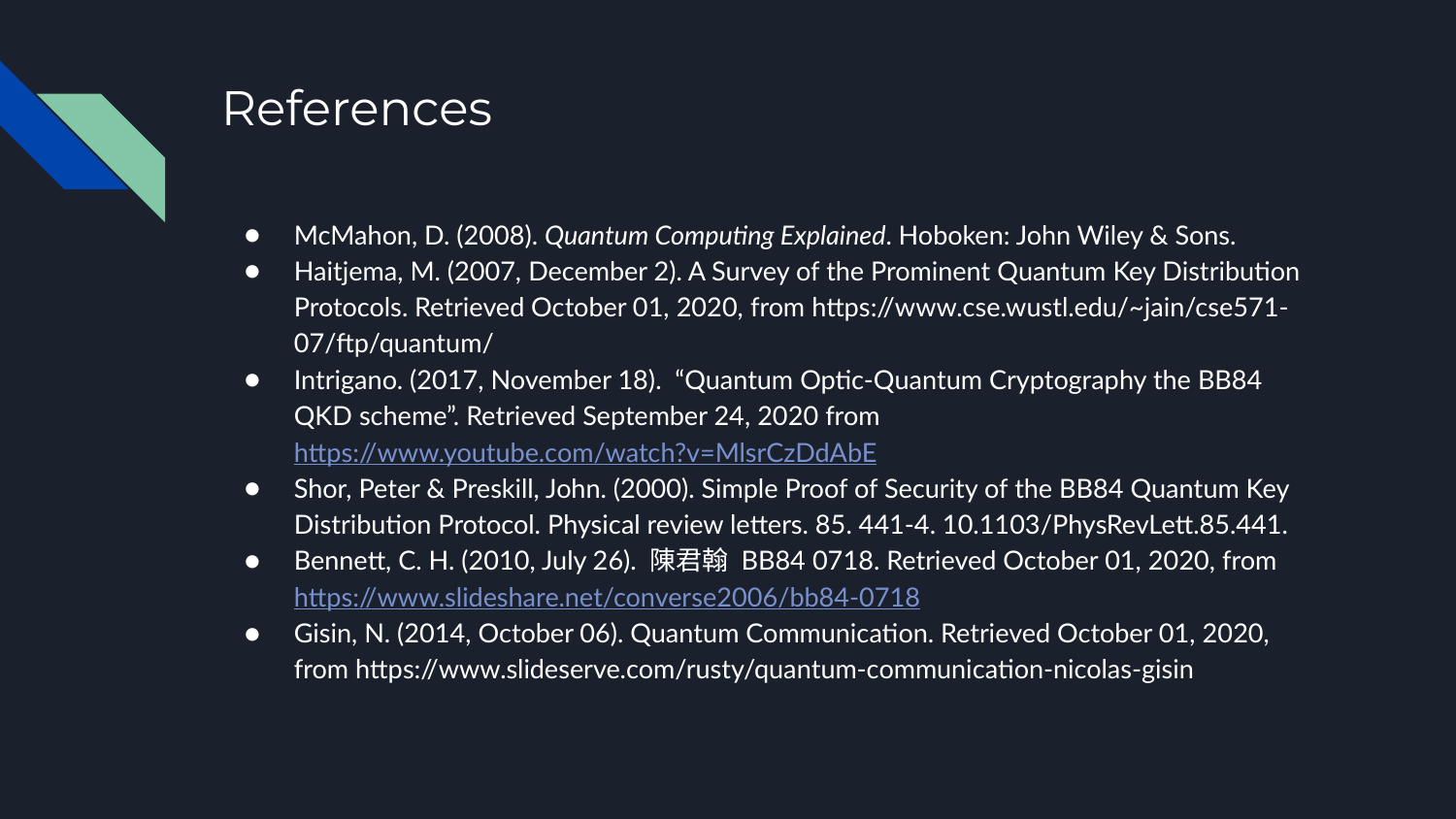

# References
McMahon, D. (2008). Quantum Computing Explained. Hoboken: John Wiley & Sons.
Haitjema, M. (2007, December 2). A Survey of the Prominent Quantum Key Distribution Protocols. Retrieved October 01, 2020, from https://www.cse.wustl.edu/~jain/cse571-07/ftp/quantum/
Intrigano. (2017, November 18).  “Quantum Optic-Quantum Cryptography the BB84 QKD scheme”. Retrieved September 24, 2020 from https://www.youtube.com/watch?v=MlsrCzDdAbE
Shor, Peter & Preskill, John. (2000). Simple Proof of Security of the BB84 Quantum Key Distribution Protocol. Physical review letters. 85. 441-4. 10.1103/PhysRevLett.85.441.
Bennett, C. H. (2010, July 26). 陳君翰 BB84 0718. Retrieved October 01, 2020, from https://www.slideshare.net/converse2006/bb84-0718
Gisin, N. (2014, October 06). Quantum Communication. Retrieved October 01, 2020, from https://www.slideserve.com/rusty/quantum-communication-nicolas-gisin